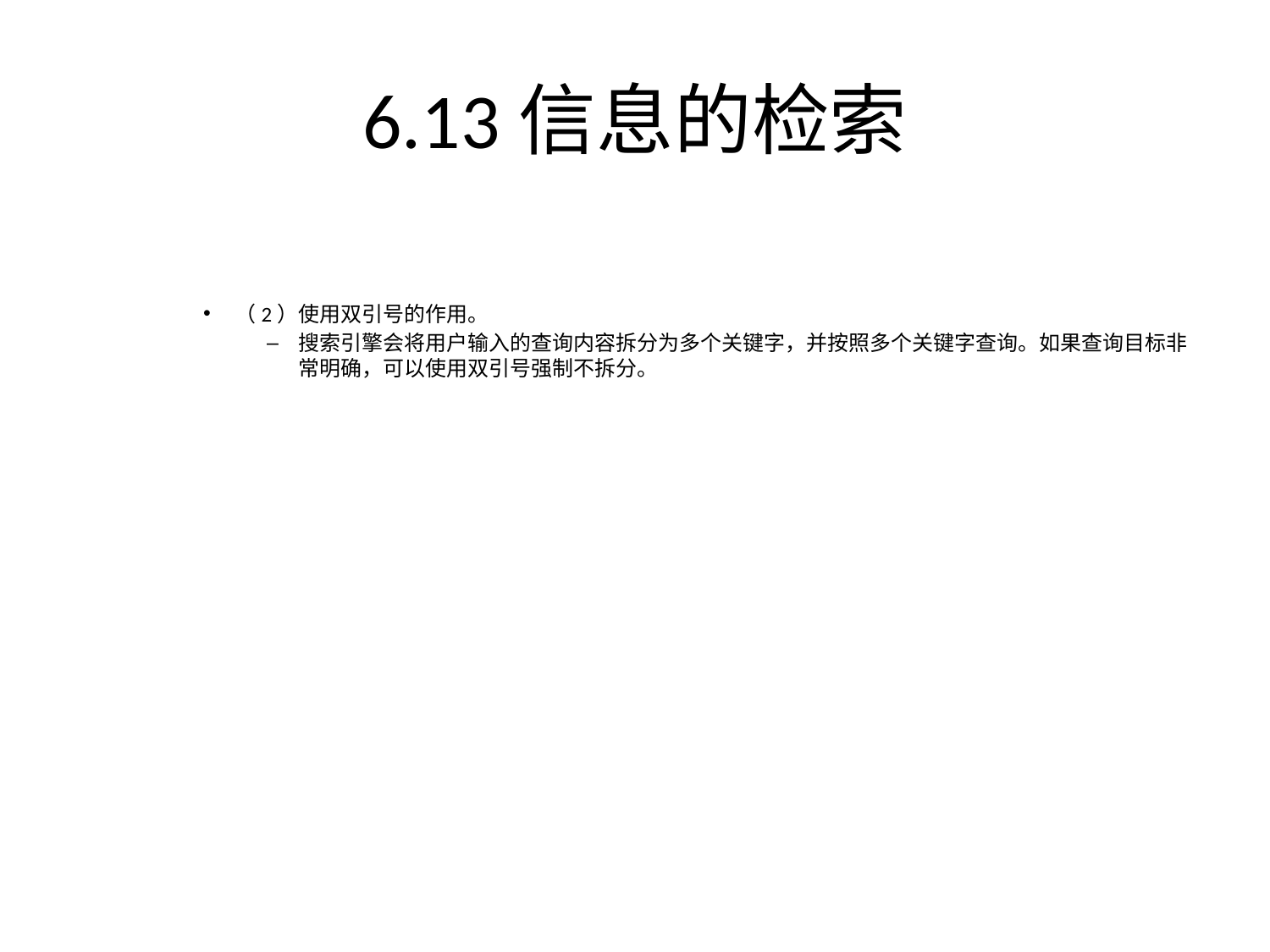

# 6.13信息的检索

（2）使用双引号的作用。
搜索引擎会将用户输入的查询内容拆分为多个关键字，并按照多个关键字查询。如果查询目标非常明确，可以使用双引号强制不拆分。